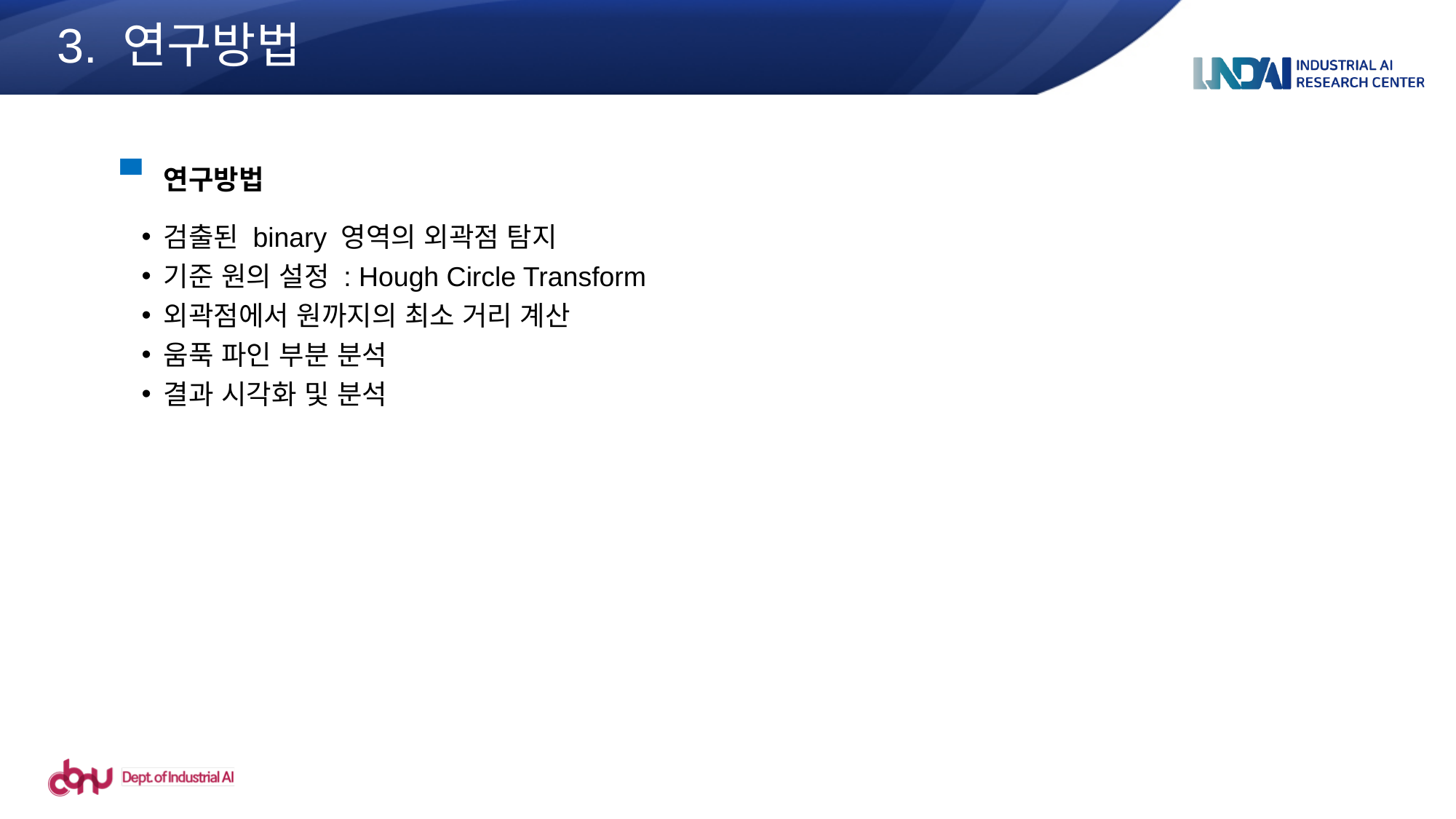

3. 연구방법
연구방법
검출된 binary 영역의 외곽점 탐지
기준 원의 설정 : Hough Circle Transform
외곽점에서 원까지의 최소 거리 계산
움푹 파인 부분 분석
결과 시각화 및 분석